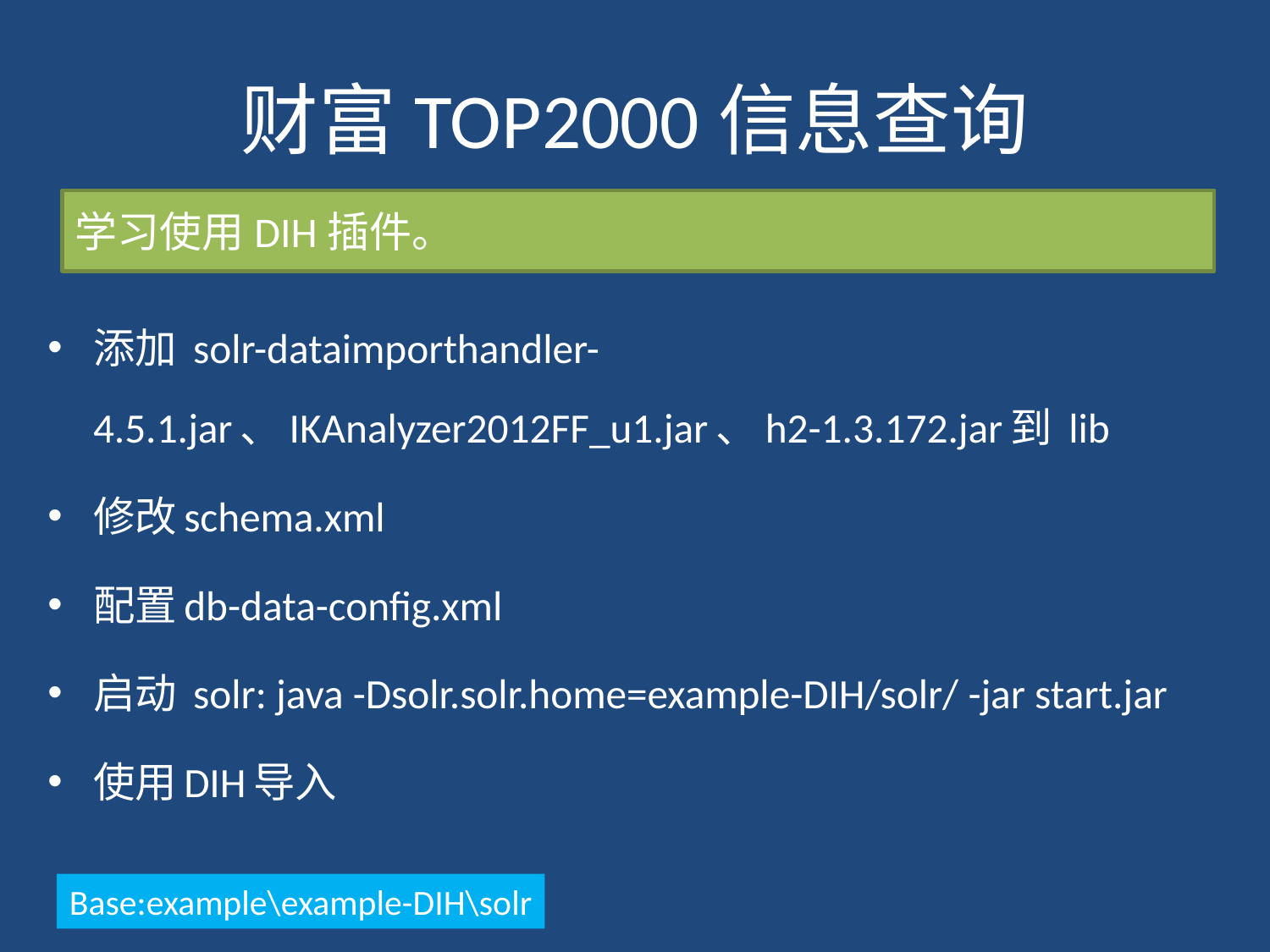

# 财富TOP2000信息查询
学习使用DIH插件。
添加 solr-dataimporthandler-4.5.1.jar、IKAnalyzer2012FF_u1.jar、h2-1.3.172.jar到 lib
修改schema.xml
配置db-data-config.xml
启动 solr: java -Dsolr.solr.home=example-DIH/solr/ -jar start.jar
使用DIH导入
Base:example\example-DIH\solr